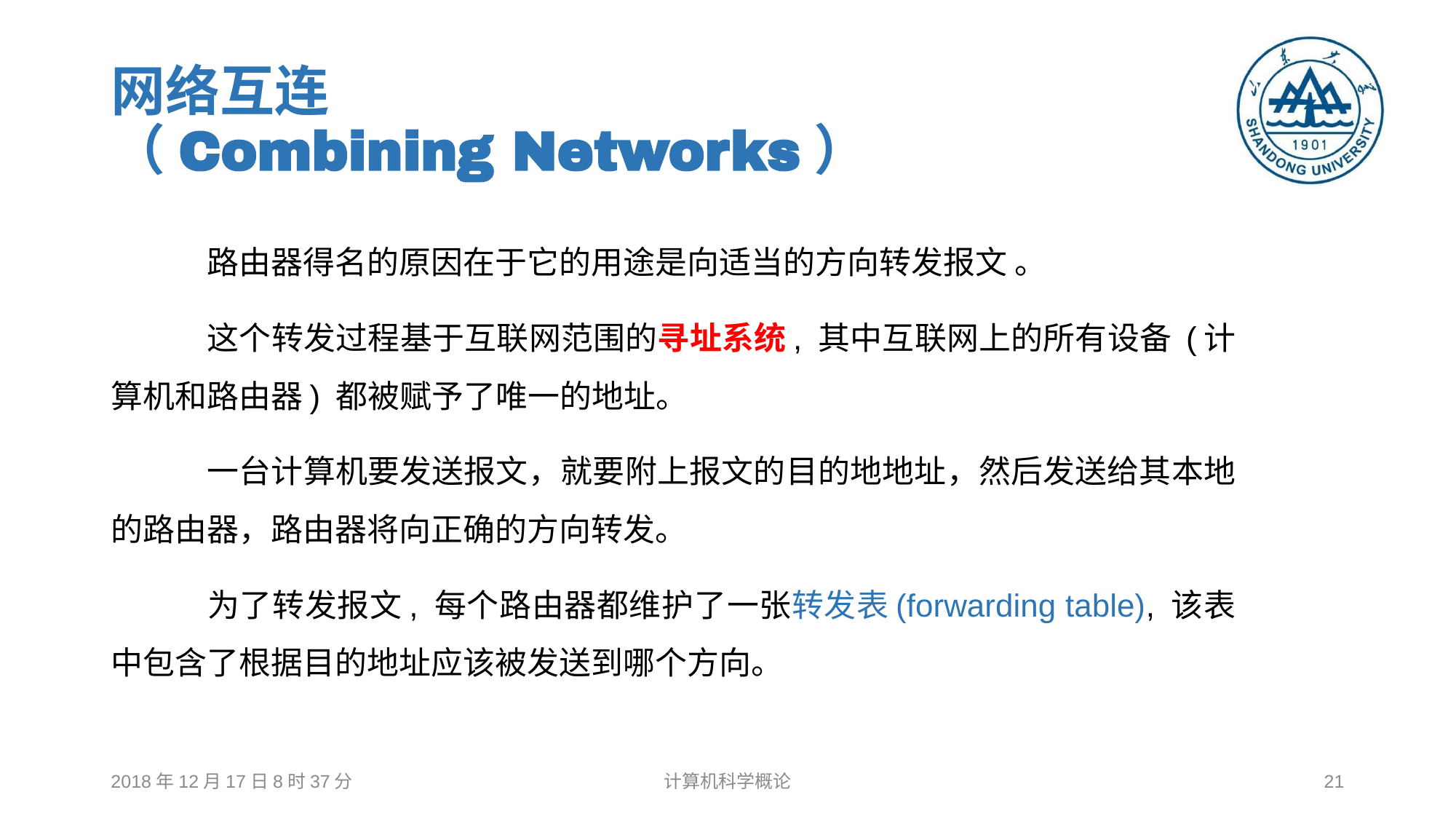

# 网络互连 （Combining Networks）
	路由器得名的原因在于它的用途是向适当的方向转发报文 。
	这个转发过程基于互联网范围的寻址系统, 其中互联网上的所有设备 (计算机和路由器) 都被赋予了唯一的地址。
	一台计算机要发送报文，就要附上报文的目的地地址，然后发送给其本地的路由器，路由器将向正确的方向转发。
	为了转发报文, 每个路由器都维护了一张转发表(forwarding table), 该表中包含了根据目的地址应该被发送到哪个方向。
2018年12月17日8时37分
计算机科学概论
21